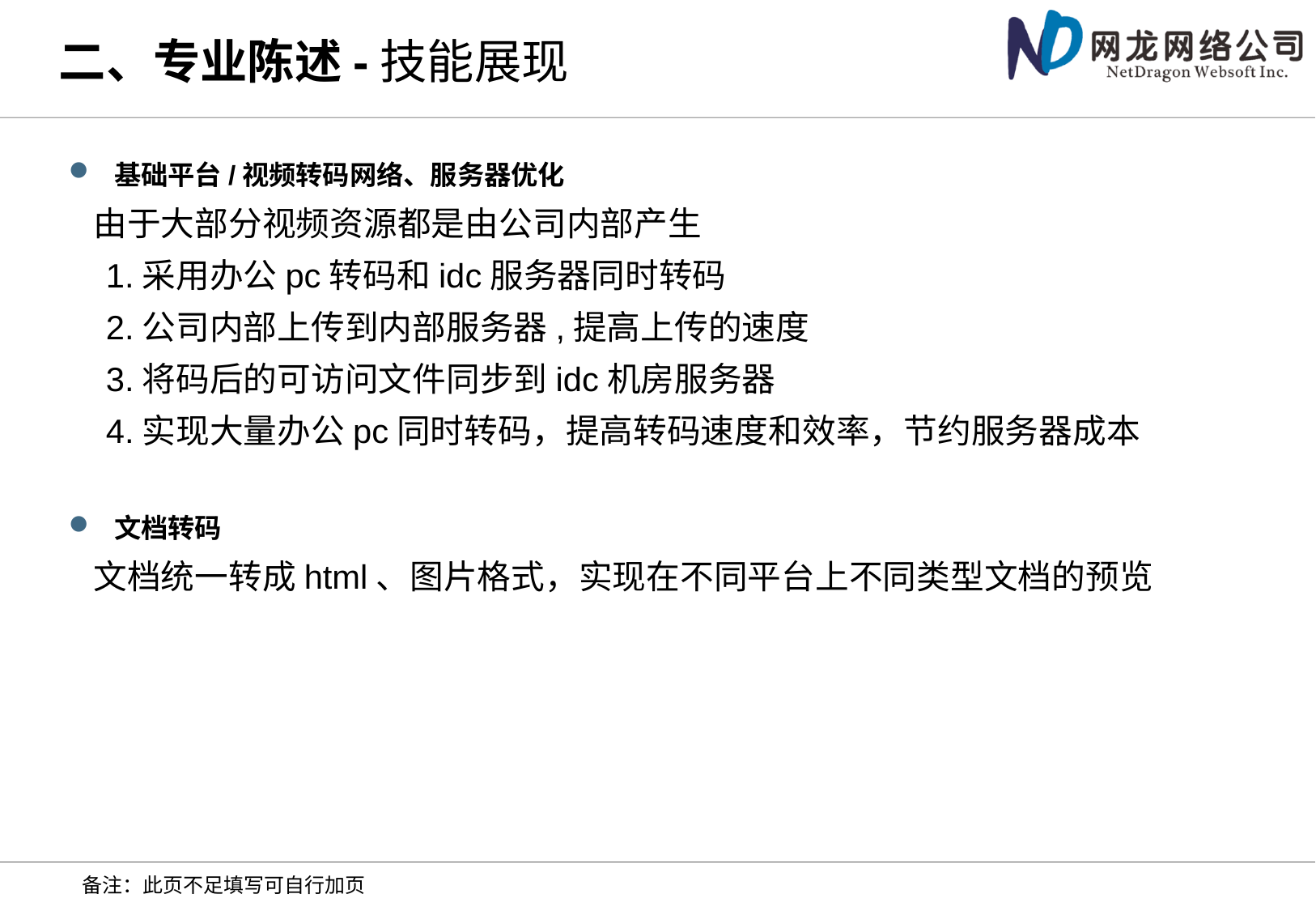

# 二、专业陈述-技能展现
基础平台/视频转码网络、服务器优化
   由于大部分视频资源都是由公司内部产生
    1.采用办公pc转码和idc服务器同时转码
    2.公司内部上传到内部服务器,提高上传的速度
    3.将码后的可访问文件同步到idc机房服务器
    4.实现大量办公pc同时转码，提高转码速度和效率，节约服务器成本

文档转码
   文档统一转成html、图片格式，实现在不同平台上不同类型文档的预览

备注：此页不足填写可自行加页